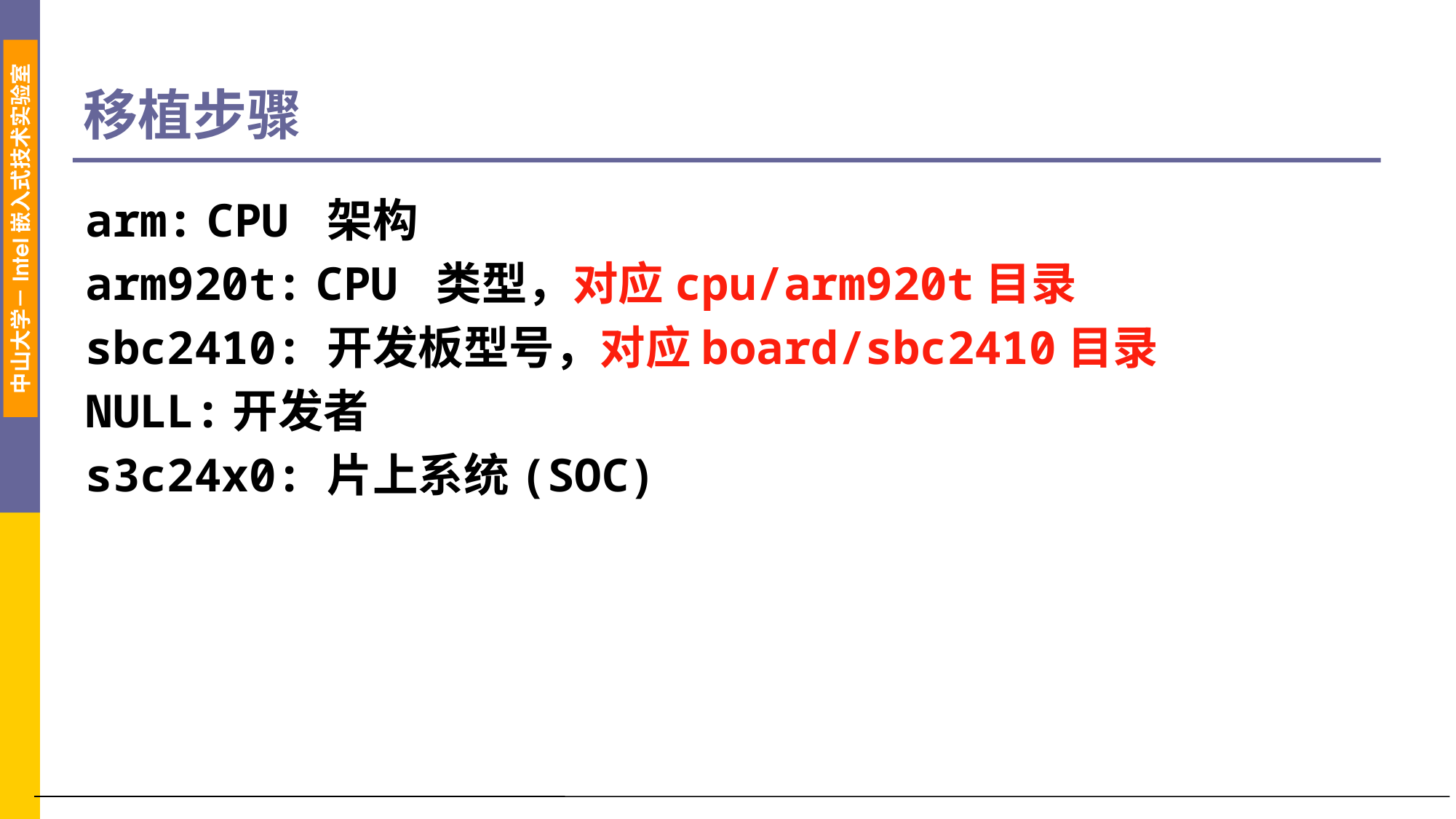

# 移植步骤
arm: CPU 架构
arm920t: CPU 类型，对应cpu/arm920t目录
sbc2410: 开发板型号，对应board/sbc2410目录
NULL:开发者
s3c24x0: 片上系统(SOC)